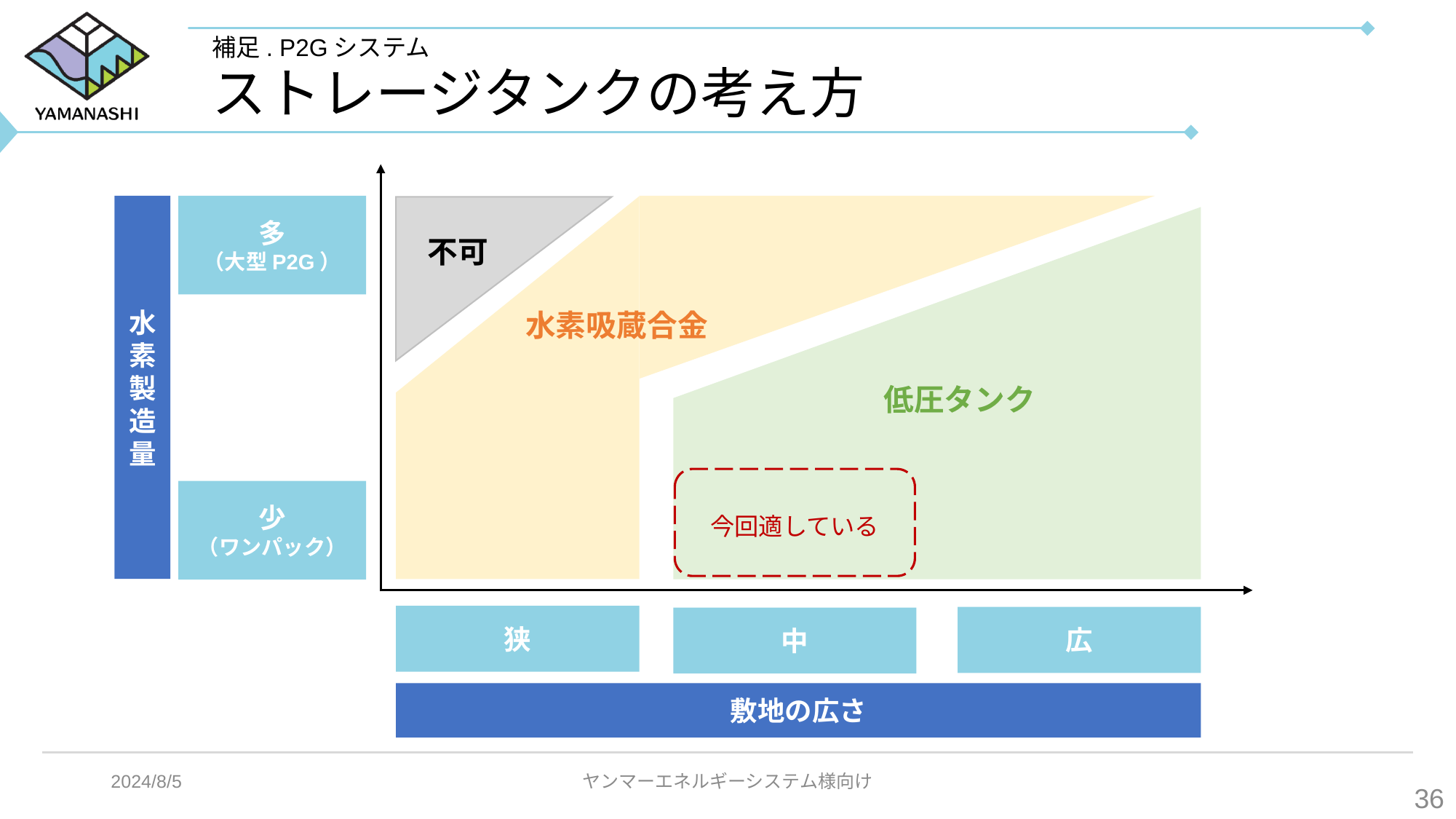

補足. P2Gシステム
# ストレージタンクの考え方

水素
製造量
多
（大型P2G）

不可
水素吸蔵合金
低圧タンク

少
（ワンパック）
今回適している
狭
広
中
敷地の広さ
2024/8/5
ヤンマーエネルギーシステム様向け
36